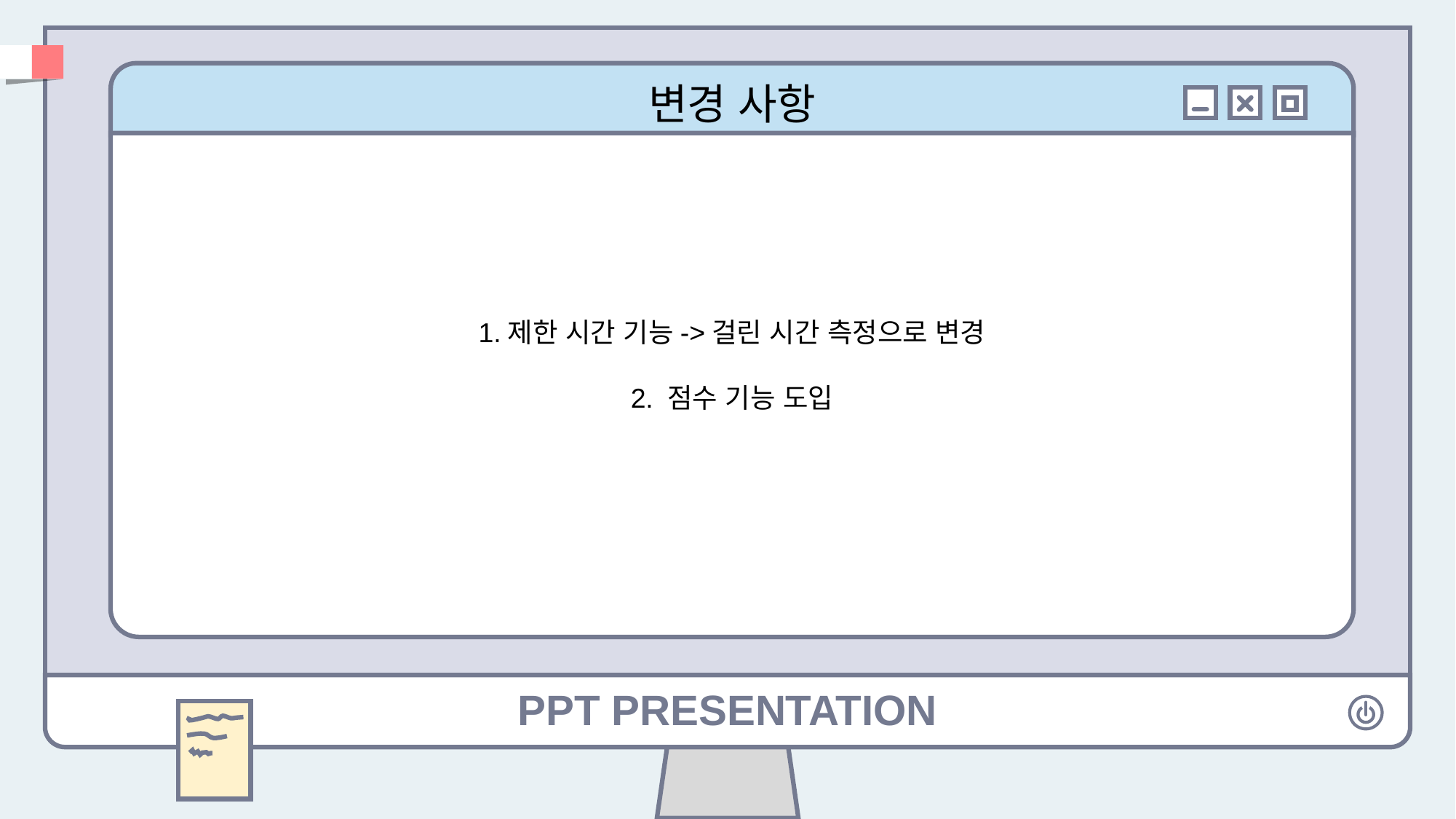

변경 사항

1.제한 시간 기능->걸린 시간 측정으로 변경

2. 점수 기능 도입

PPT PRESENTATION